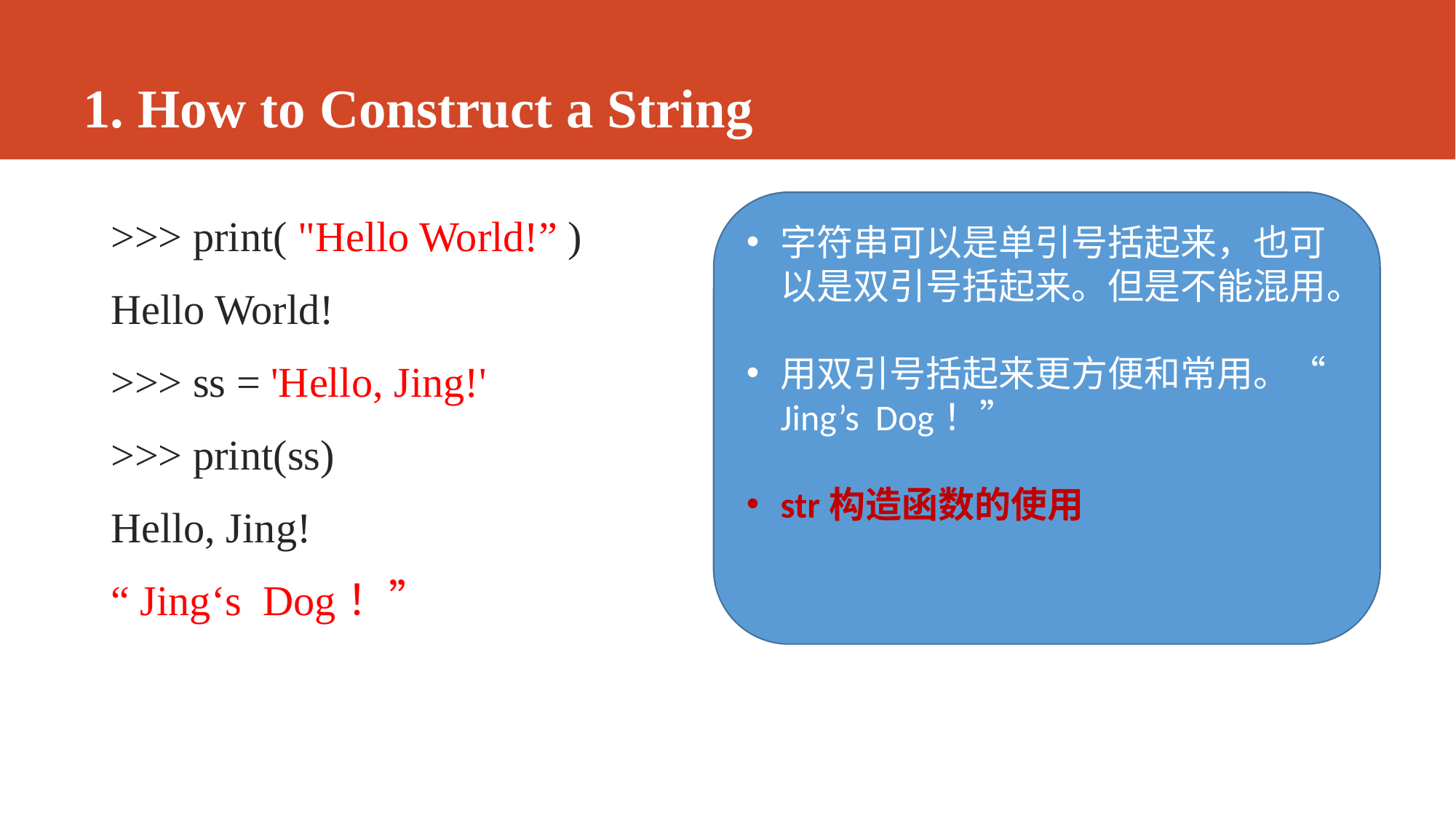

# 1. How to Construct a String
字符串可以是单引号括起来，也可以是双引号括起来。但是不能混用。

用双引号括起来更方便和常用。“ Jing’s  Dog！”

str构造函数的使用

>>> print( "Hello World!” )
Hello World!
>>> ss = 'Hello, Jing!'
>>> print(ss)
Hello, Jing!
“ Jing‘s  Dog！”